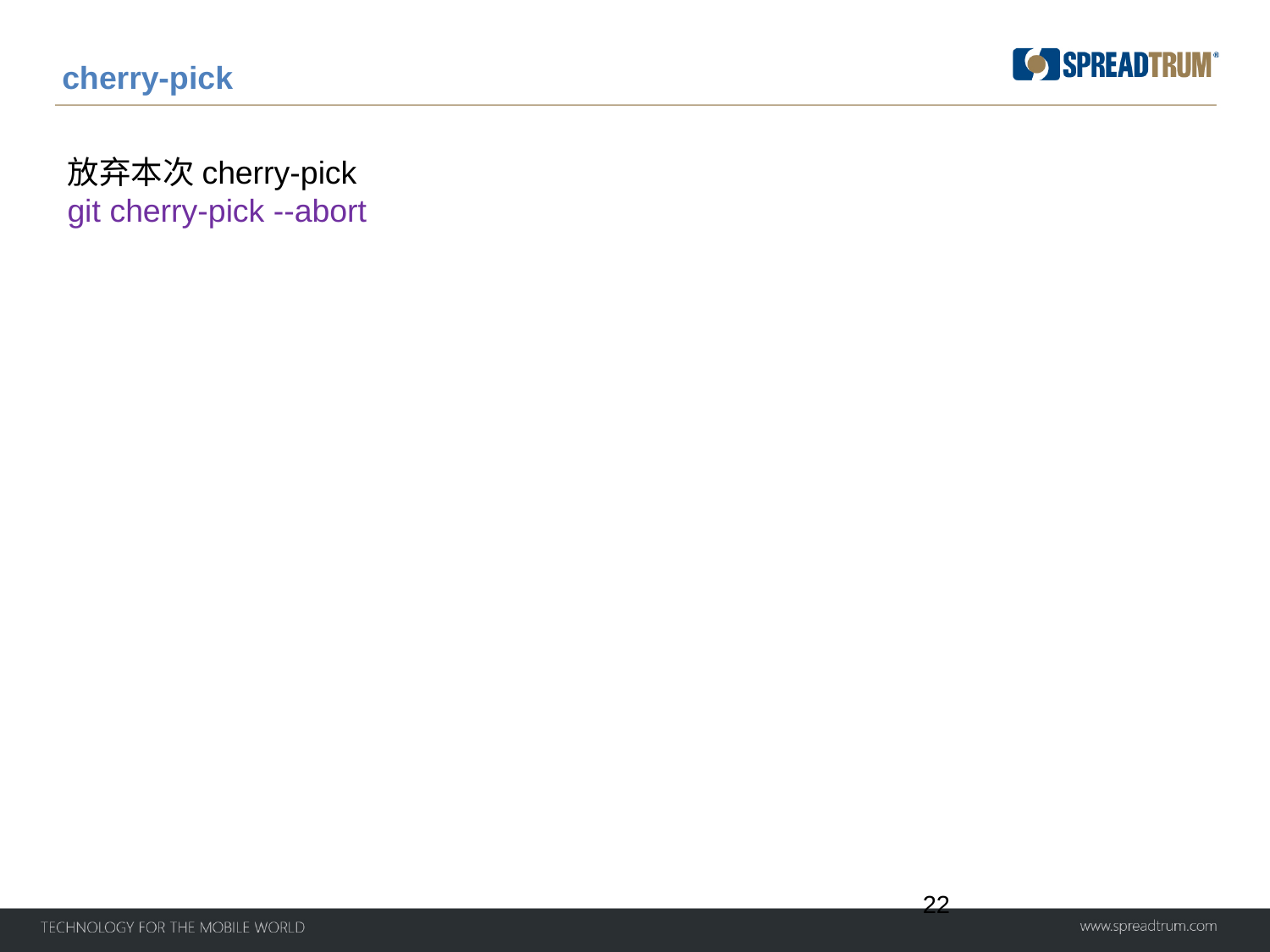

# cherry-pick
放弃本次cherry-pick
git cherry-pick --abort
22